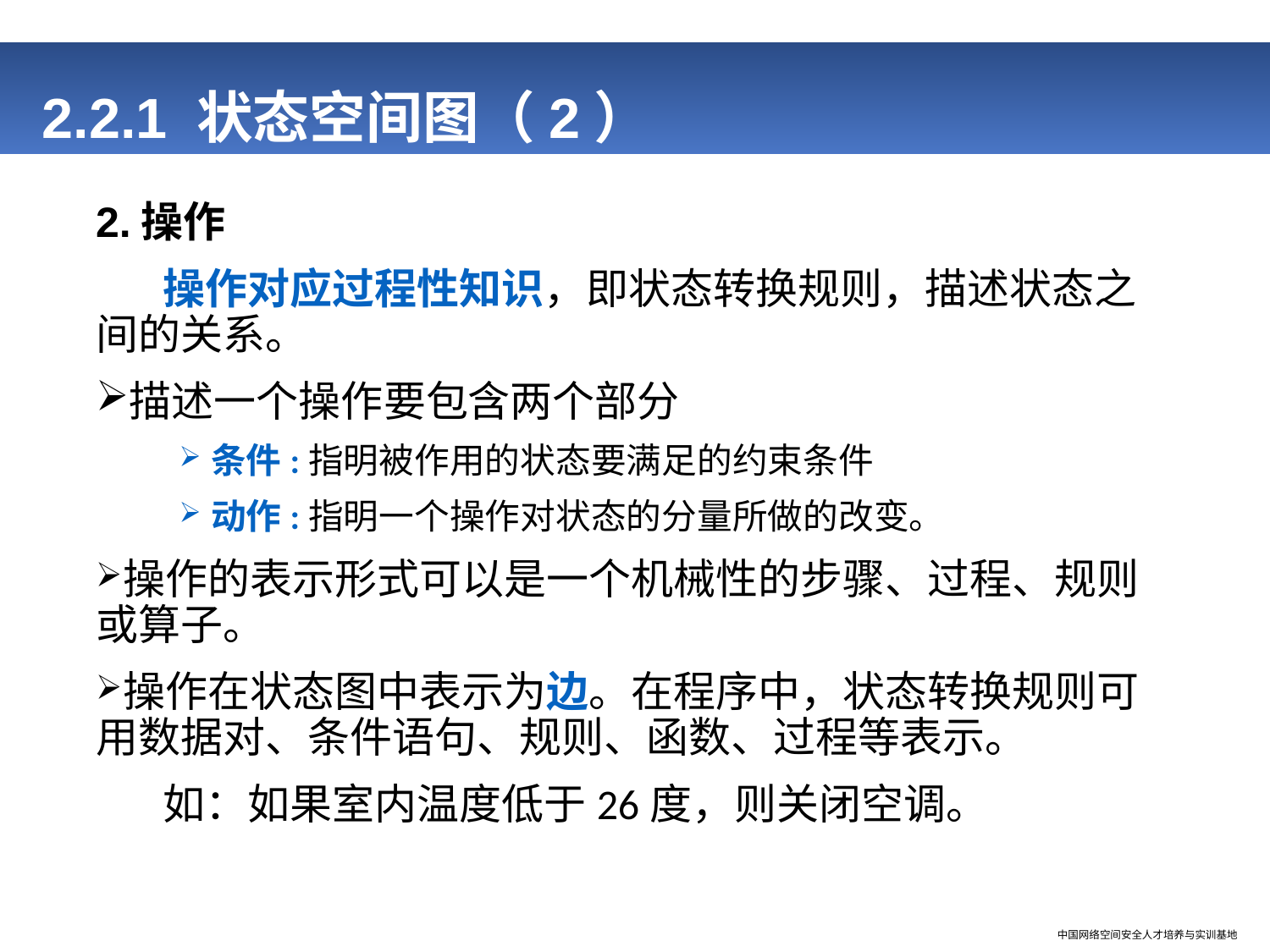

# 2.2.1 状态空间图（2）
2.操作
      操作对应过程性知识，即状态转换规则，描述状态之间的关系。
描述一个操作要包含两个部分
条件:指明被作用的状态要满足的约束条件
动作:指明一个操作对状态的分量所做的改变。
操作的表示形式可以是一个机械性的步骤、过程、规则或算子。
操作在状态图中表示为边。在程序中，状态转换规则可用数据对、条件语句、规则、函数、过程等表示。
      如：如果室内温度低于26度，则关闭空调。